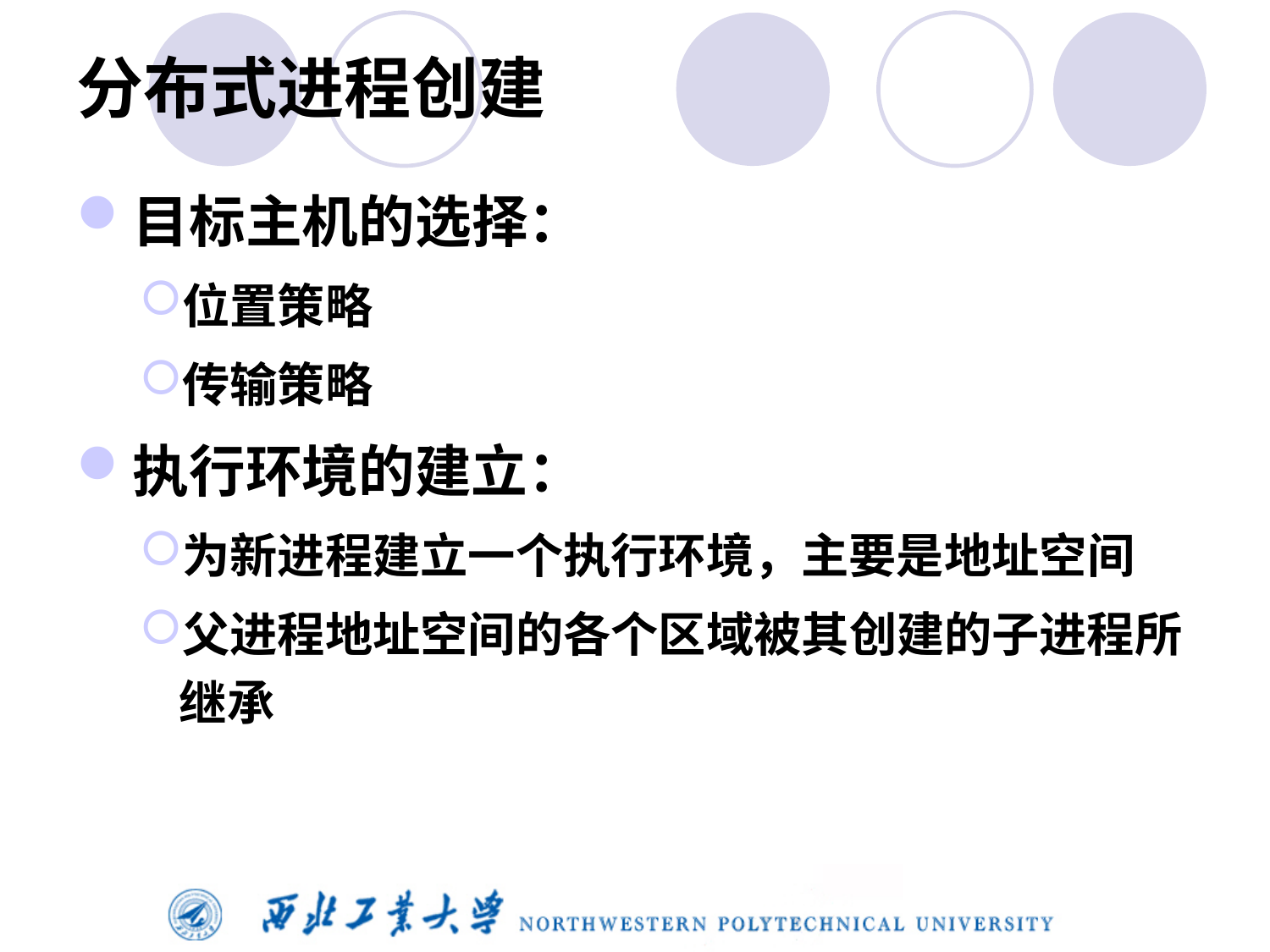

# 分布式进程创建
目标主机的选择：
位置策略
传输策略
执行环境的建立：
为新进程建立一个执行环境，主要是地址空间
父进程地址空间的各个区域被其创建的子进程所继承